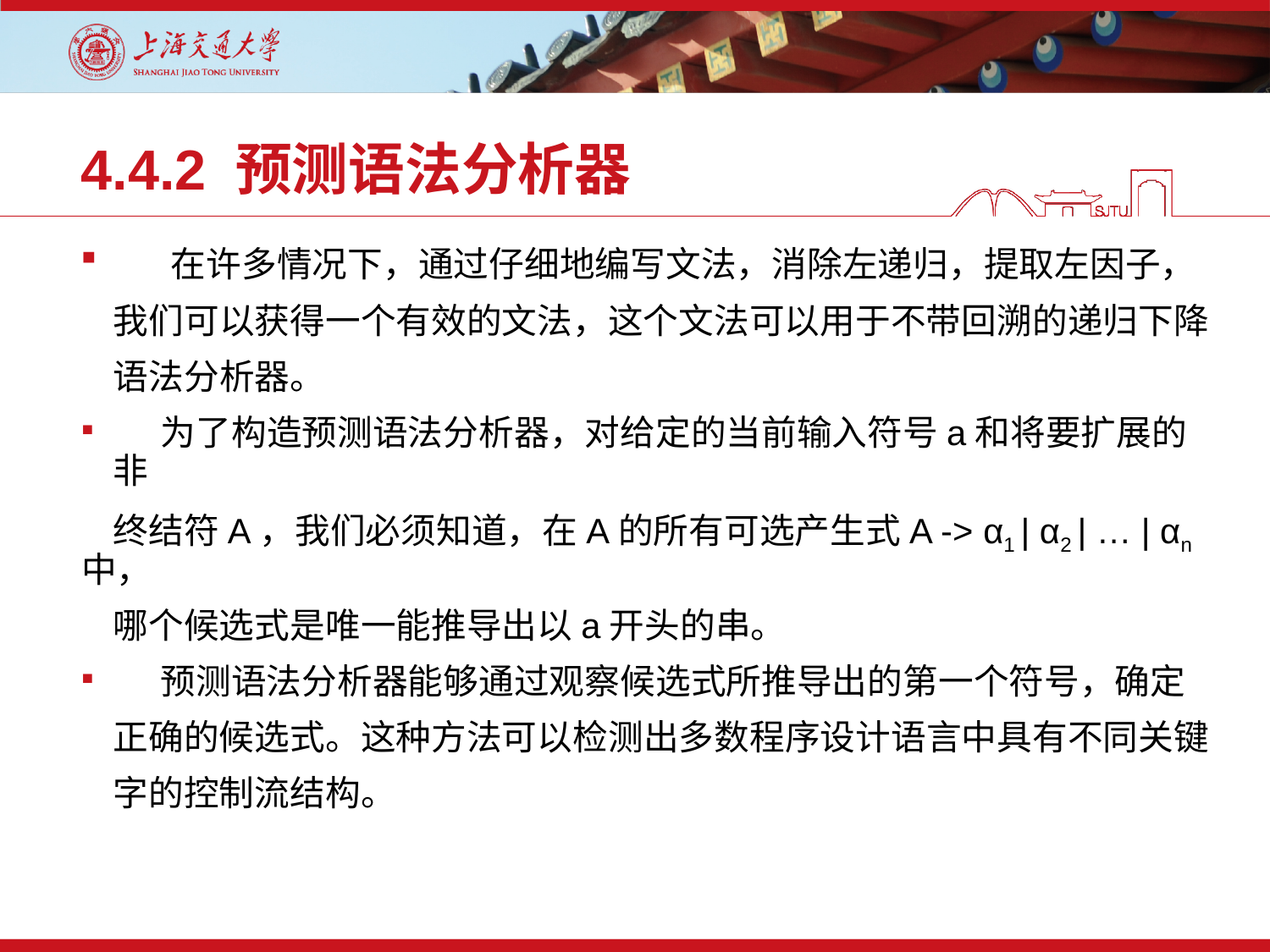

# 4.4.2 预测语法分析器
     在许多情况下，通过仔细地编写文法，消除左递归，提取左因子，
   我们可以获得一个有效的文法，这个文法可以用于不带回溯的递归下降
   语法分析器。
     为了构造预测语法分析器，对给定的当前输入符号a和将要扩展的非
   终结符A，我们必须知道，在A的所有可选产生式A -> α1 | α2 | … | αn中，
   哪个候选式是唯一能推导出以a开头的串。
     预测语法分析器能够通过观察候选式所推导出的第一个符号，确定
   正确的候选式。这种方法可以检测出多数程序设计语言中具有不同关键
   字的控制流结构。